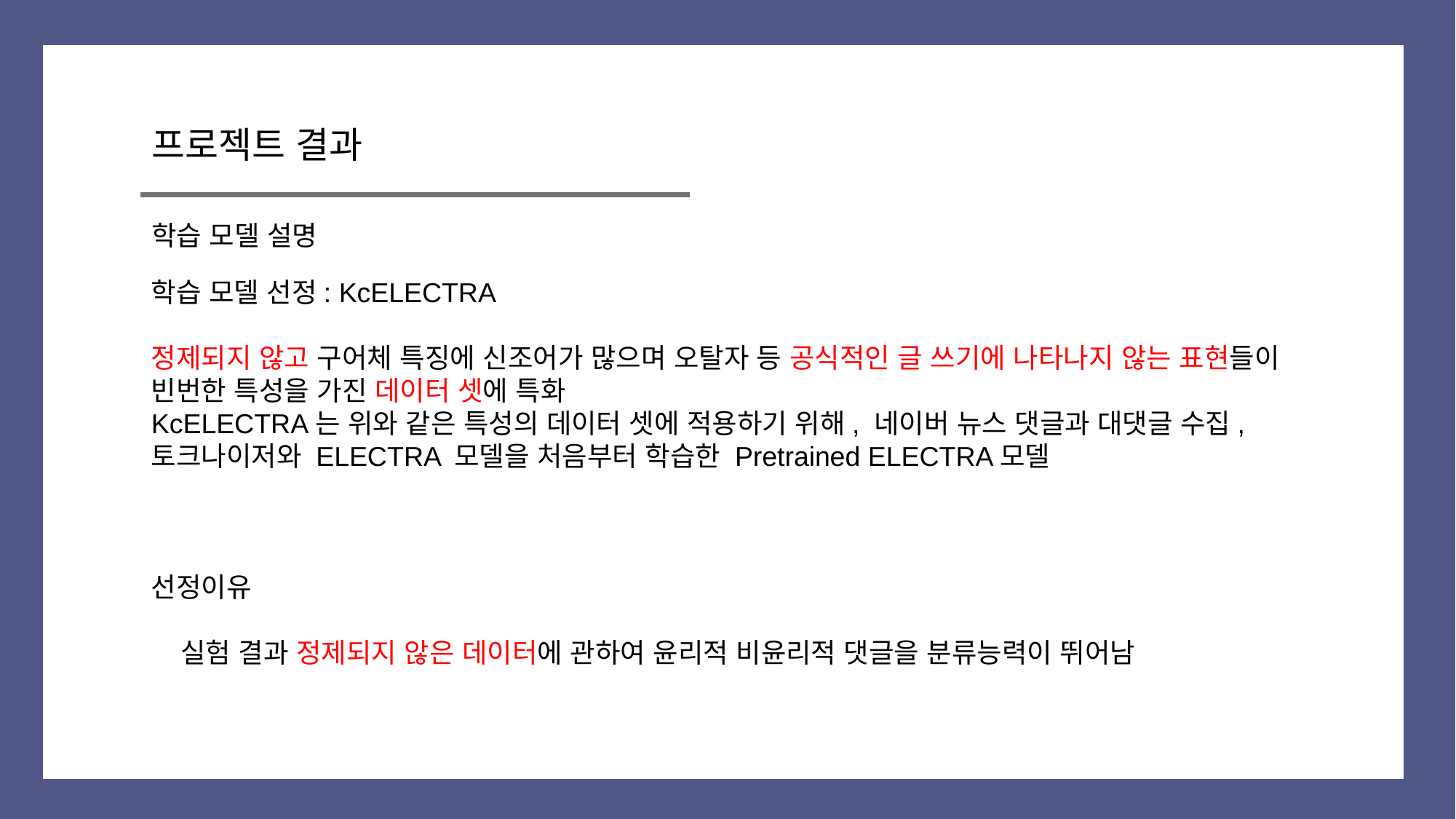

프로젝트 결과

학습 모델 설명
학습 모델 선정: KcELECTRA

정제되지 않고 구어체 특징에 신조어가 많으며 오탈자 등 공식적인 글 쓰기에 나타나지 않는 표현들이 빈번한 특성을 가진 데이터 셋에 특화
KcELECTRA는 위와 같은 특성의 데이터 셋에 적용하기 위해, 네이버 뉴스 댓글과 대댓글 수집,
토크나이저와 ELECTRA 모델을 처음부터 학습한 Pretrained ELECTRA모델

선정이유

   실험 결과 정제되지 않은 데이터에 관하여 윤리적 비윤리적 댓글을 분류능력이 뛰어남